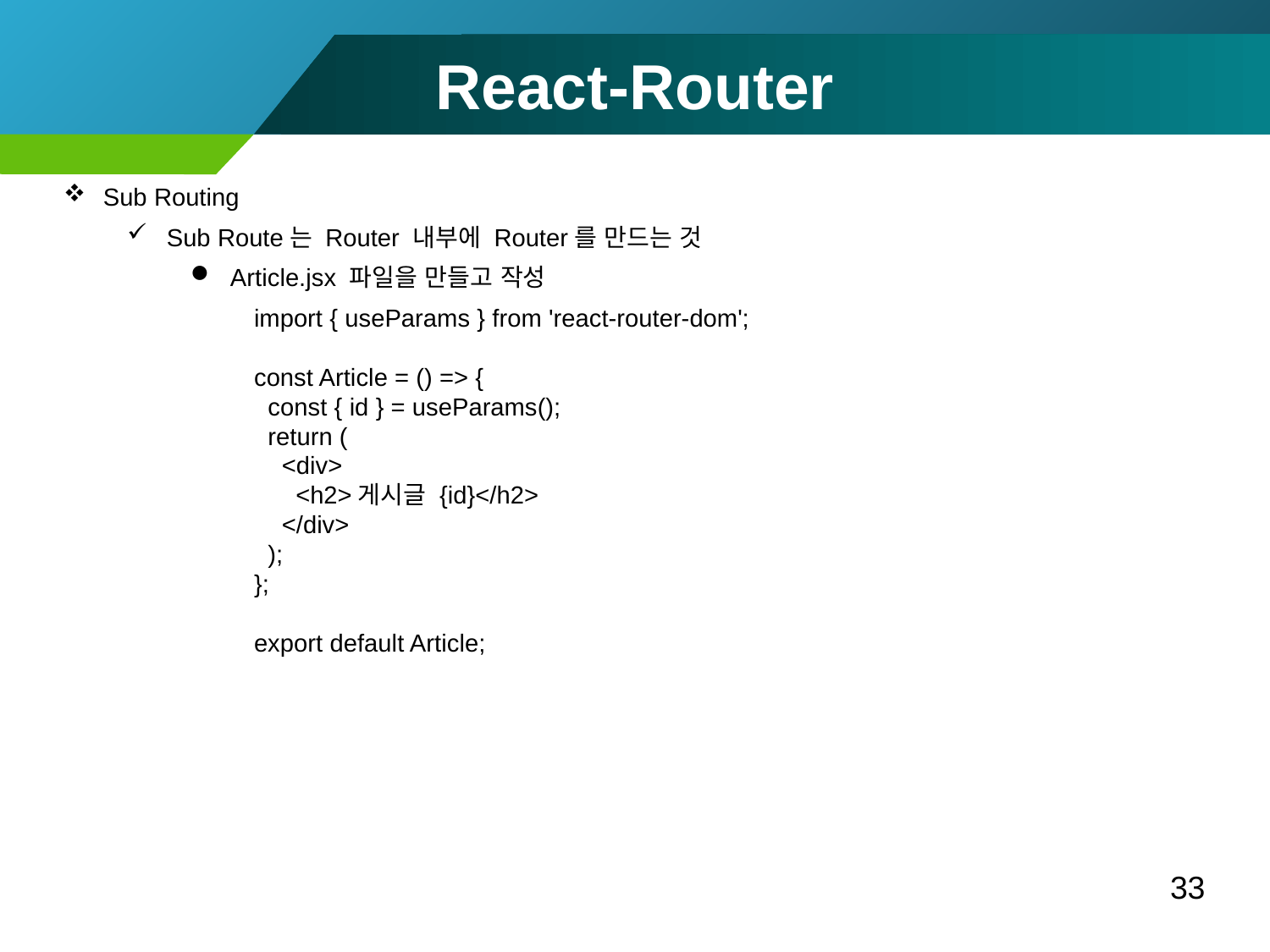

React-Router
Sub Routing
Sub Route는 Router 내부에 Router를 만드는 것
Article.jsx 파일을 만들고 작성
import { useParams } from 'react-router-dom';

const Article = () => {
  const { id } = useParams();
  return (
    <div>
      <h2>게시글 {id}</h2>
    </div>
  );
};

export default Article;
33